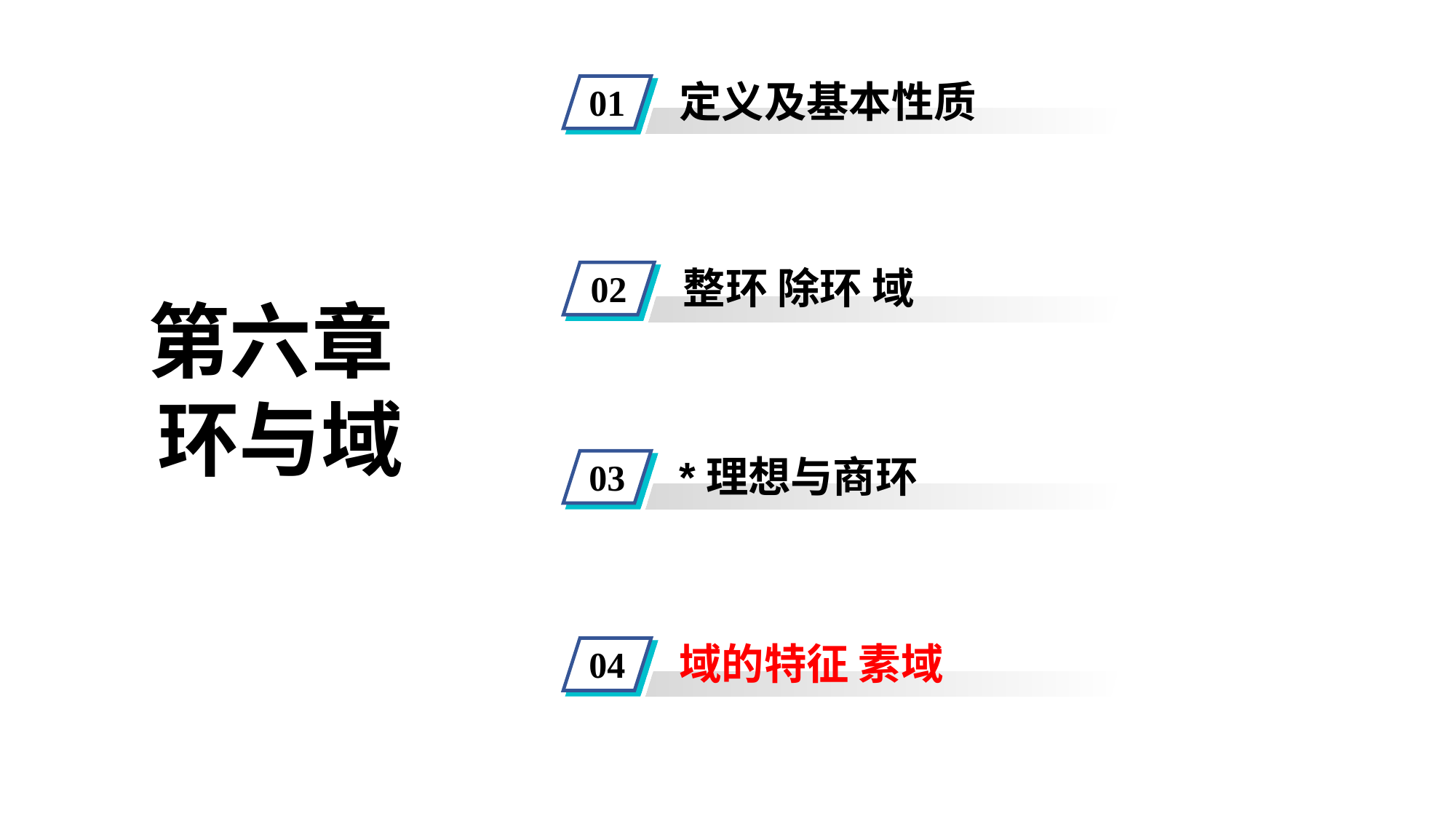

定义及基本性质
01

整环 除环 域
02

第六章
环与域
*理想与商环
03

域的特征 素域
04